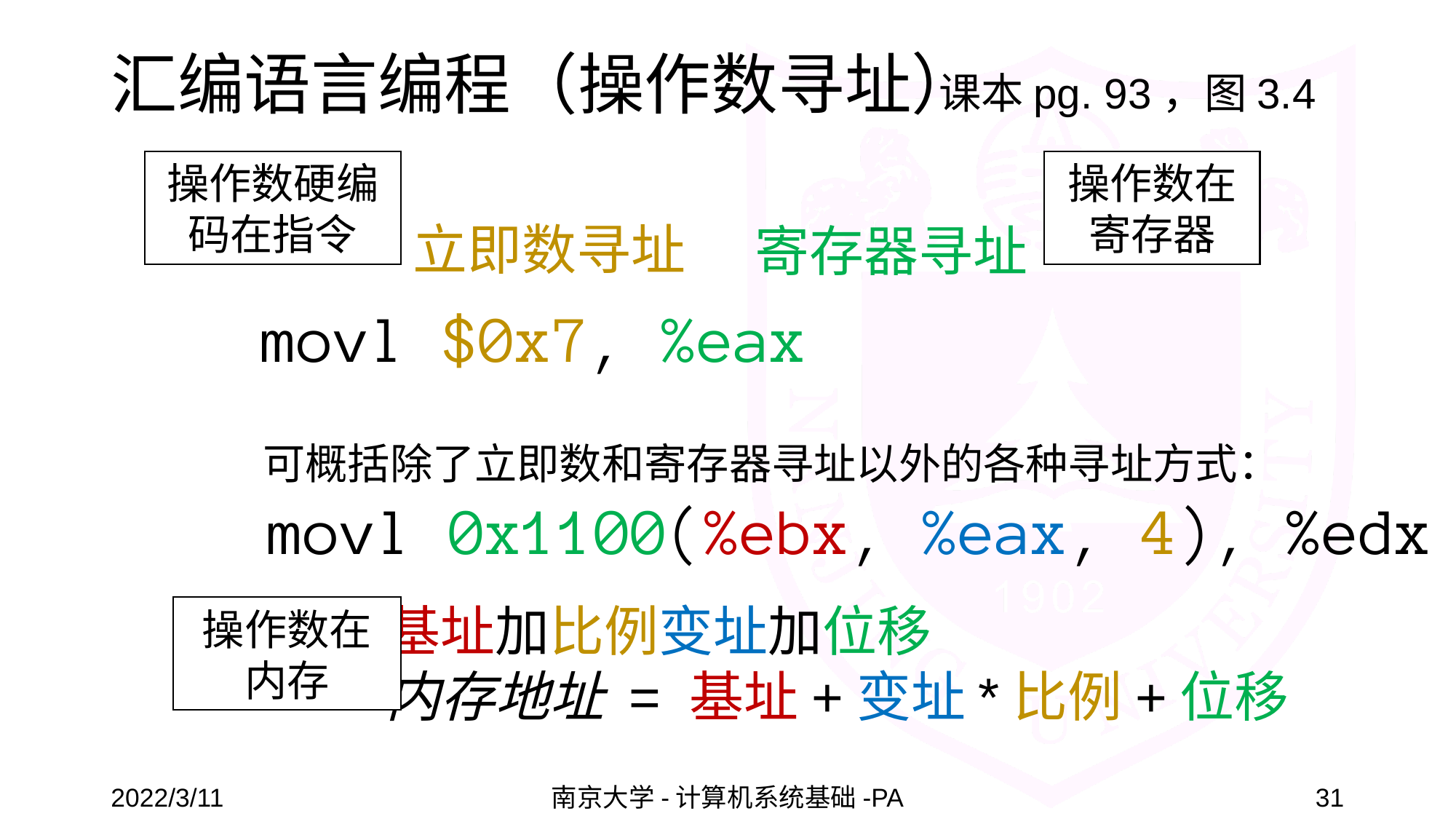

# 汇编语言编程（操作数寻址）
课本pg. 93，图3.4
操作数在寄存器
操作数硬编码在指令
立即数寻址
寄存器寻址
movl $0x7, %eax
可概括除了立即数和寄存器寻址以外的各种寻址方式：
movl 0x1100(%ebx, %eax, 4), %edx
基址加比例变址加位移
内存地址 = 基址+变址*比例+位移
操作数在内存
2022/3/11
南京大学-计算机系统基础-PA
31